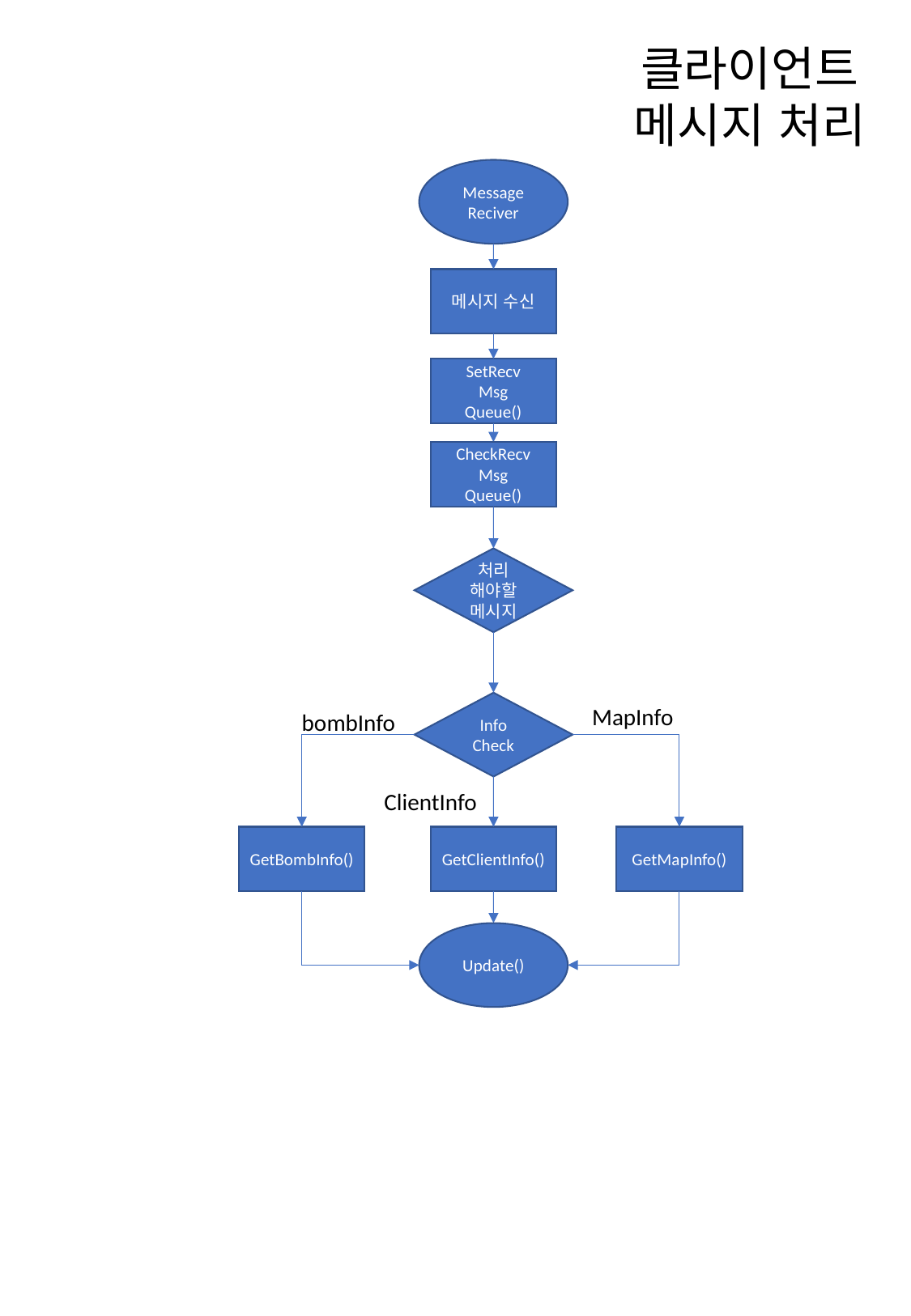

클라이언트
메시지 처리
Message
Reciver
메시지 수신
SetRecv
Msg
Queue()
CheckRecv
Msg
Queue()
처리 해야할 메시지
Info Check
MapInfo
bombInfo
ClientInfo
GetBombInfo()
GetClientInfo()
GetMapInfo()
Update()